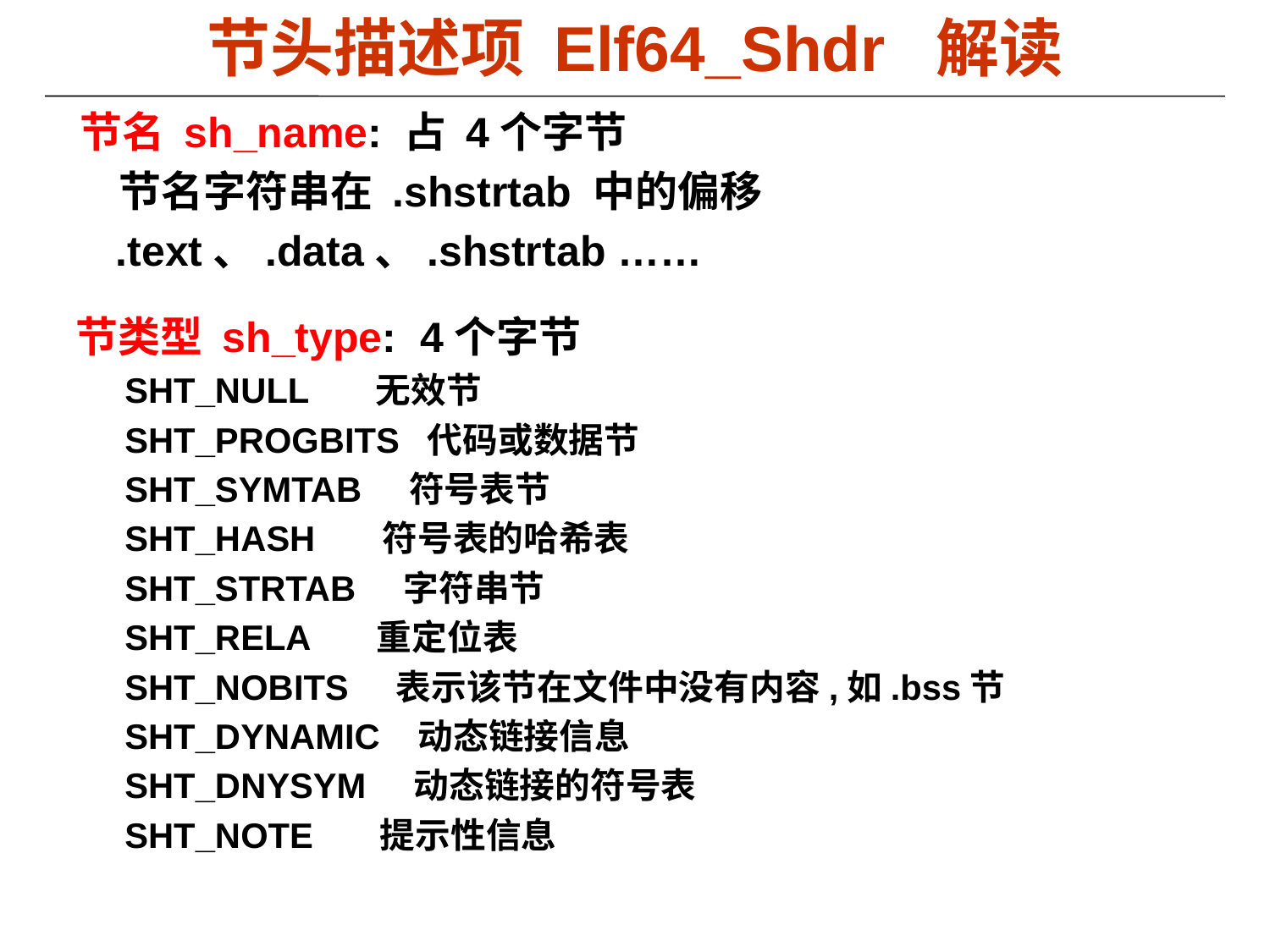

# 节头描述项 Elf64_Shdr  解读
节名 sh_name: 占 4个字节
   节名字符串在 .shstrtab 中的偏移
   .text、.data、.shstrtab ……
节类型 sh_type:  4个字节
     SHT_NULL      无效节
     SHT_PROGBITS  代码或数据节
     SHT_SYMTAB    符号表节
     SHT_HASH      符号表的哈希表
     SHT_STRTAB    字符串节
     SHT_RELA      重定位表
     SHT_NOBITS    表示该节在文件中没有内容,如.bss节
     SHT_DYNAMIC   动态链接信息
     SHT_DNYSYM    动态链接的符号表
     SHT_NOTE      提示性信息